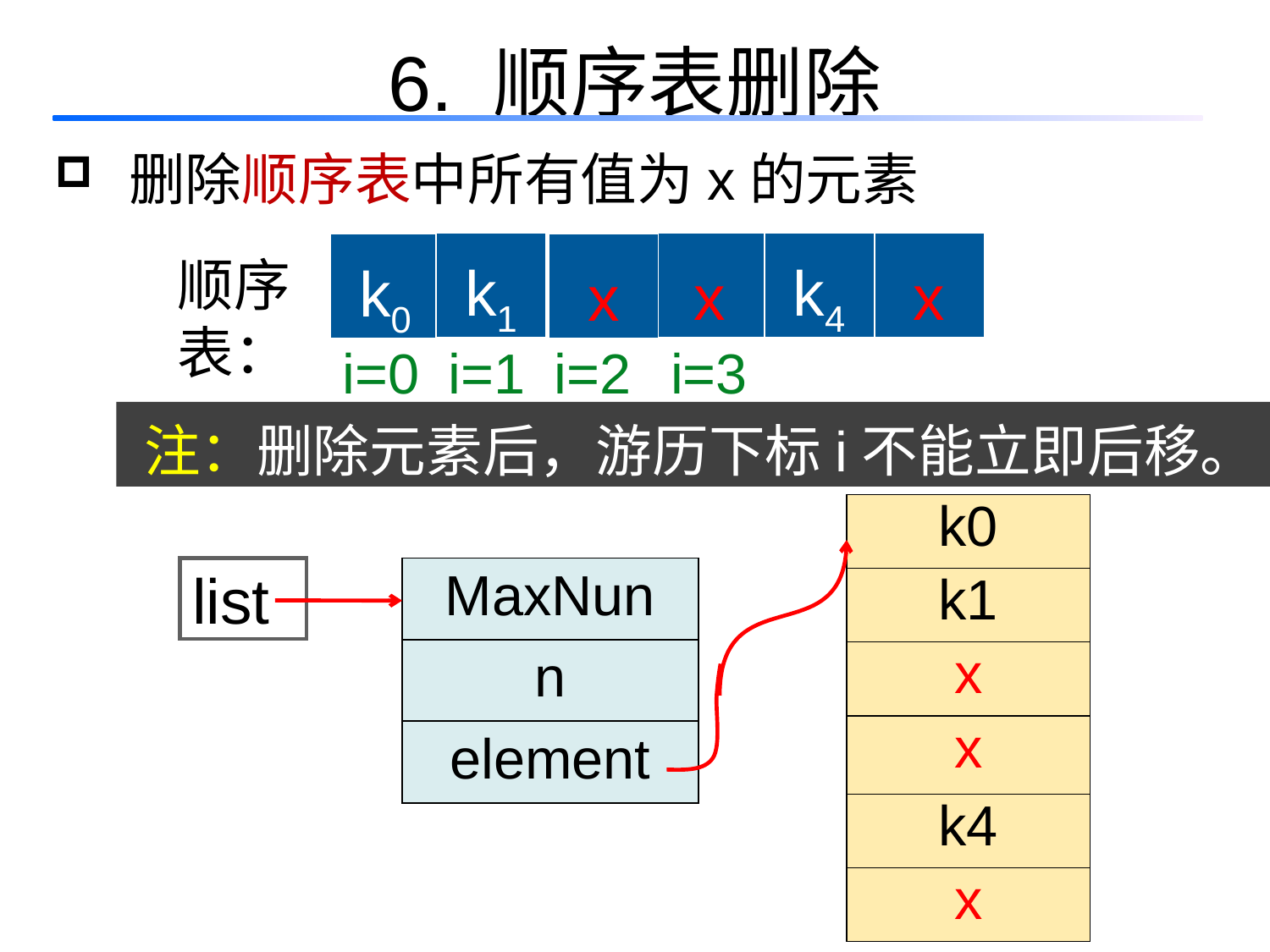

6. 顺序表删除

 删除顺序表中所有值为x的元素
k1
x
k4
x
x
k0
顺序表：
i=0
i=1
i=2
i=3
注：删除元素后，游历下标i不能立即后移。
| k0 |
| --- |
| k1 |
| x |
| x |
| k4 |
| x |
list
| MaxNun |
| --- |
| n |
| element |